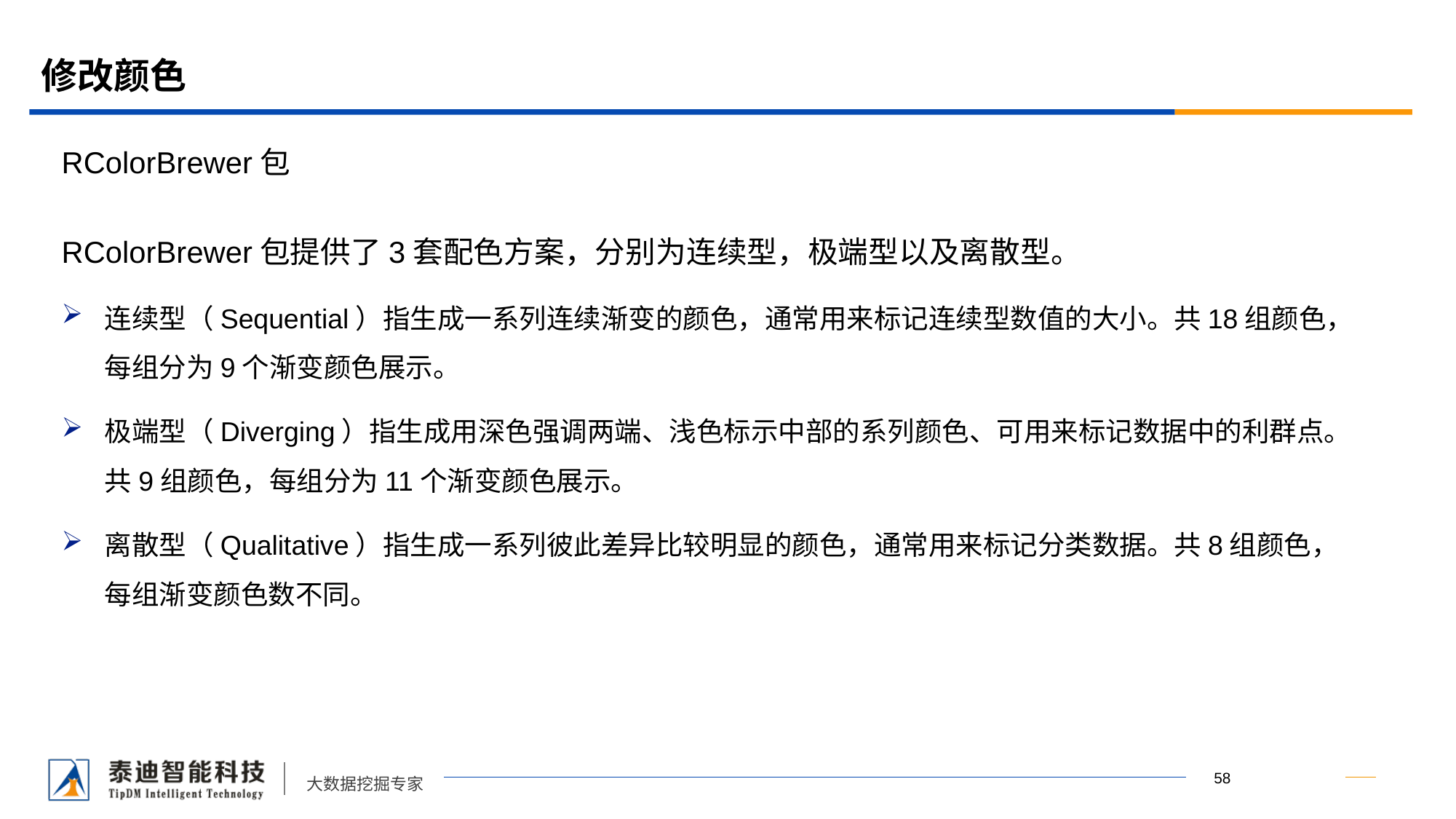

# 修改颜色
RColorBrewer包
RColorBrewer包提供了3套配色方案，分别为连续型，极端型以及离散型。
连续型（Sequential）指生成一系列连续渐变的颜色，通常用来标记连续型数值的大小。共18组颜色，每组分为9个渐变颜色展示。
极端型（Diverging）指生成用深色强调两端、浅色标示中部的系列颜色、可用来标记数据中的利群点。共9组颜色，每组分为11个渐变颜色展示。
离散型（Qualitative）指生成一系列彼此差异比较明显的颜色，通常用来标记分类数据。共8组颜色，每组渐变颜色数不同。